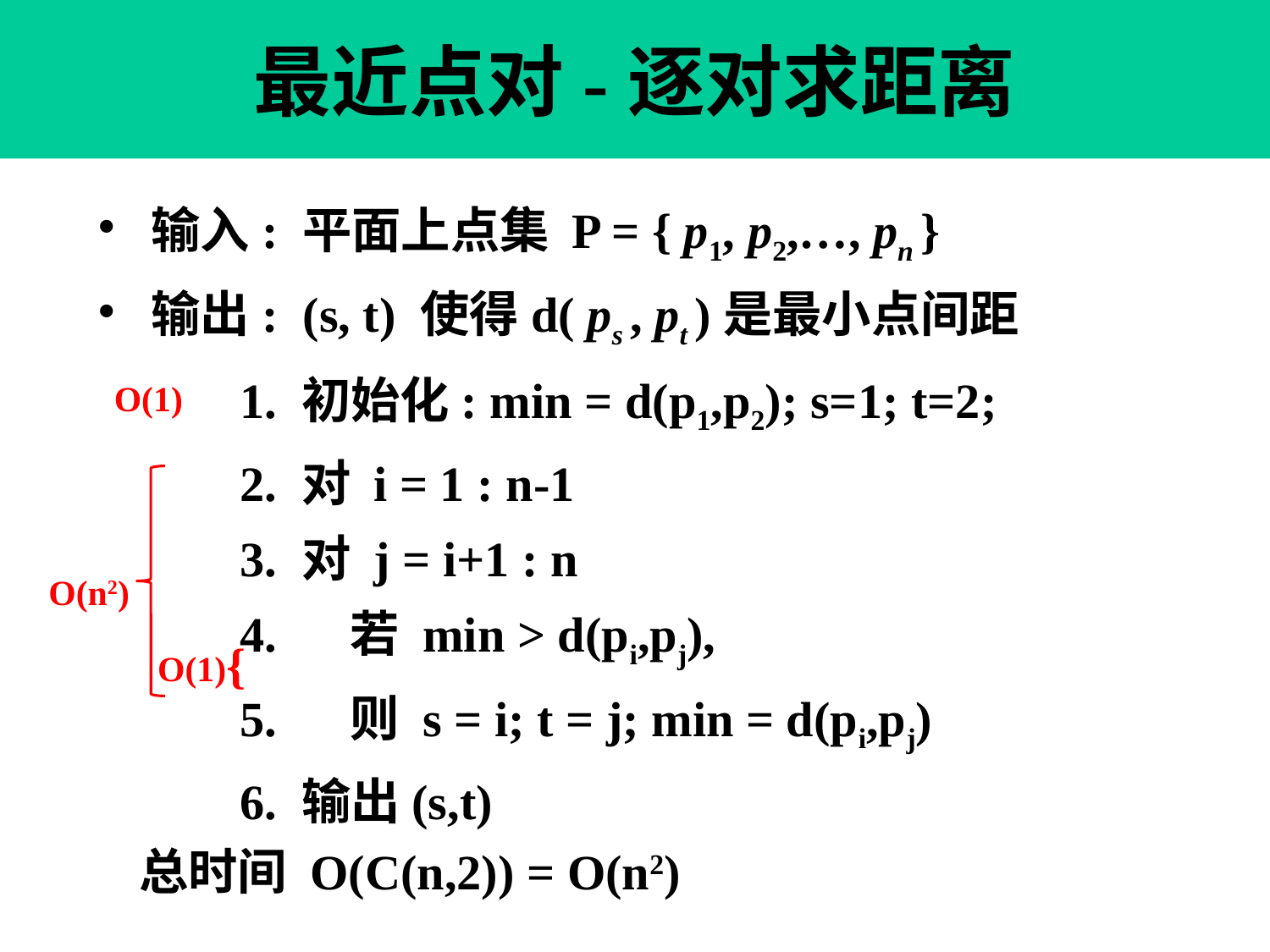

最近点对-逐对求距离
 输入: 平面上点集 P = { p1, p2,…, pn }
 输出:  (s, t) 使得d( ps , pt )是最小点间距
1. 初始化: min = d(p1,p2); s=1; t=2;
2. 对 i = 1 : n-1
3. 对 j = i+1 : n
4.     若 min > d(pi,pj),
5.     则 s = i; t = j; min = d(pi,pj)
6. 输出(s,t)
O(1)

O(n2)
{
O(1)
总时间 O(C(n,2)) = O(n2)